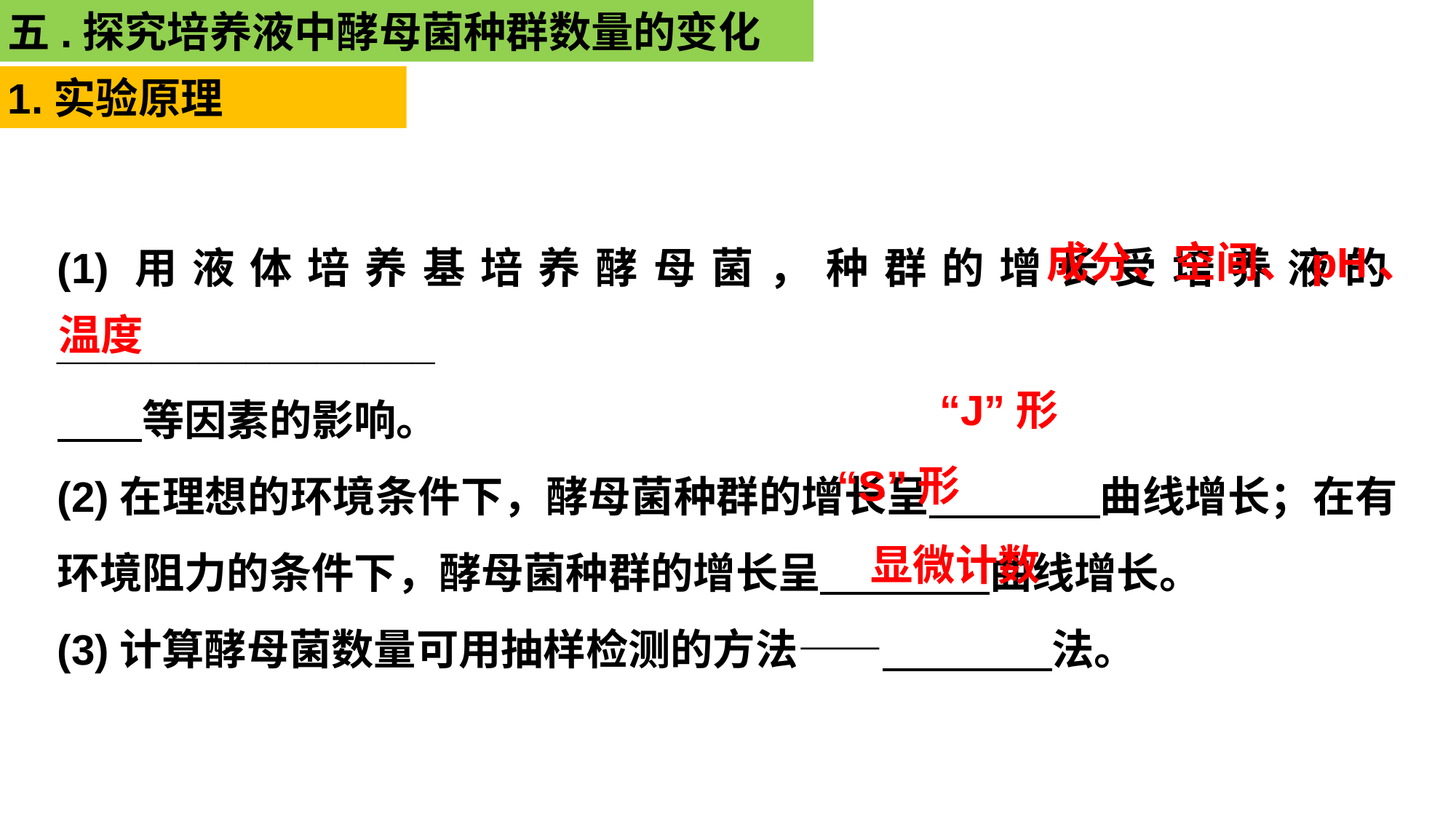

五.探究培养液中酵母菌种群数量的变化
1.实验原理
(1)用液体培养基培养酵母菌，种群的增长受培养液的________________
　　等因素的影响。
(2)在理想的环境条件下，酵母菌种群的增长呈　　　　曲线增长；在有环境阻力的条件下，酵母菌种群的增长呈　　　　曲线增长。
(3)计算酵母菌数量可用抽样检测的方法——　　　　法。
成分、空间、pH、
温度
“J”形
“S”形
显微计数